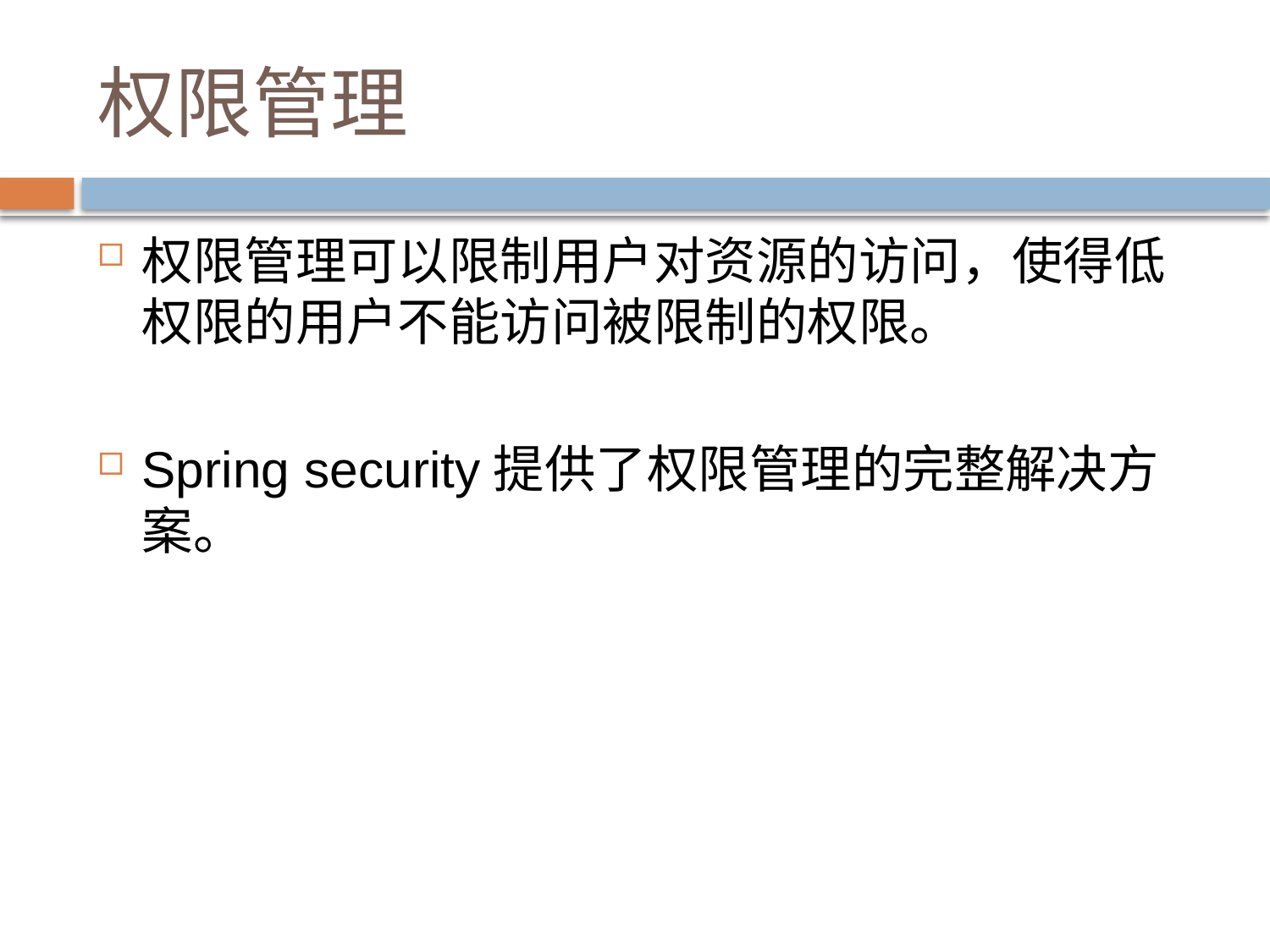

# 权限管理
权限管理可以限制用户对资源的访问，使得低权限的用户不能访问被限制的权限。

Spring security提供了权限管理的完整解决方案。